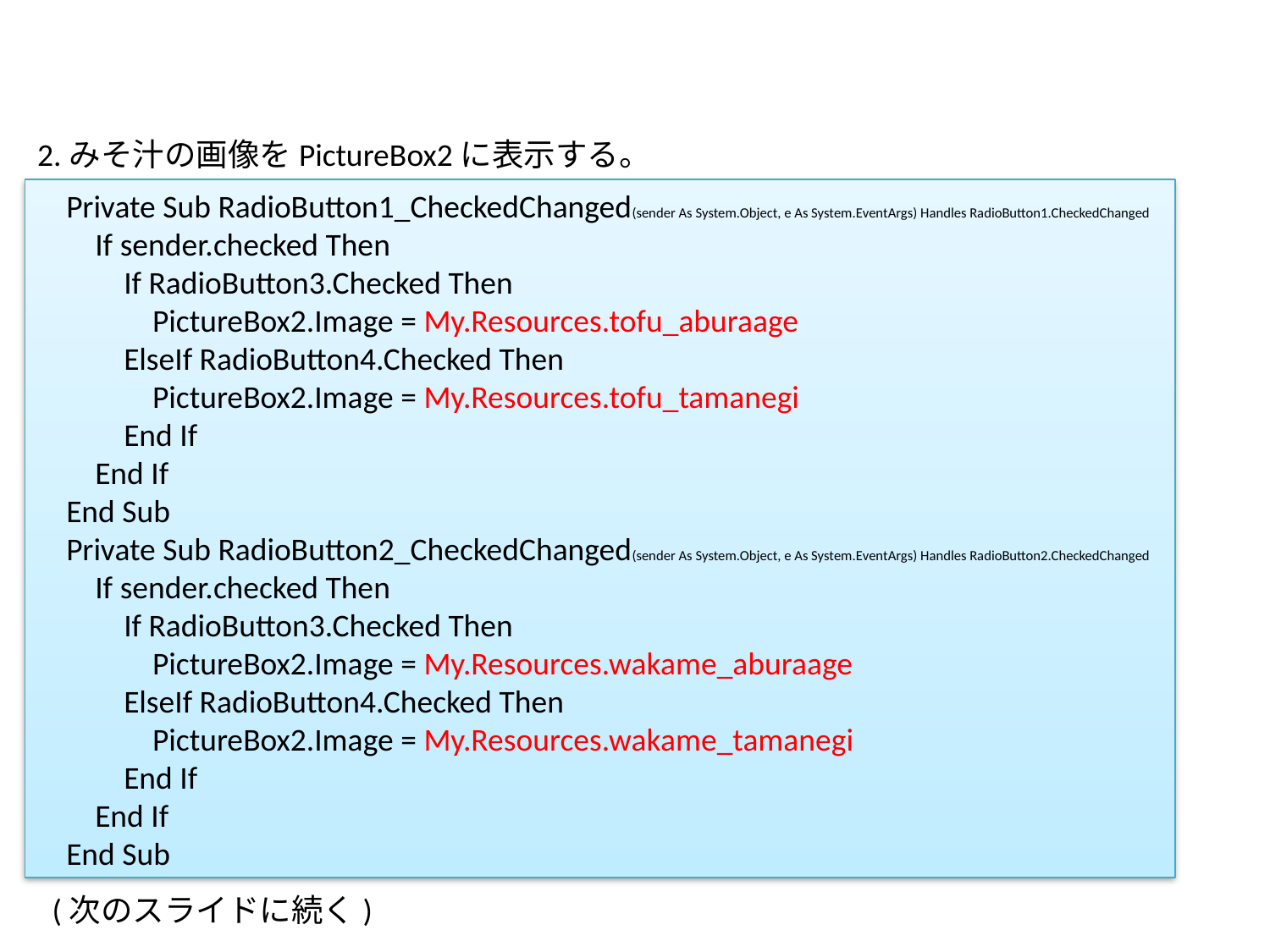

2.みそ汁の画像をPictureBox2に表示する。
    Private Sub RadioButton1_CheckedChanged(sender As System.Object, e As System.EventArgs) Handles RadioButton1.CheckedChanged
        If sender.checked Then
            If RadioButton3.Checked Then
                PictureBox2.Image = My.Resources.tofu_aburaage
            ElseIf RadioButton4.Checked Then
                PictureBox2.Image = My.Resources.tofu_tamanegi
            End If
        End If
    End Sub
    Private Sub RadioButton2_CheckedChanged(sender As System.Object, e As System.EventArgs) Handles RadioButton2.CheckedChanged
        If sender.checked Then
            If RadioButton3.Checked Then
                PictureBox2.Image = My.Resources.wakame_aburaage
            ElseIf RadioButton4.Checked Then
                PictureBox2.Image = My.Resources.wakame_tamanegi
            End If
        End If
    End Sub
(次のスライドに続く)